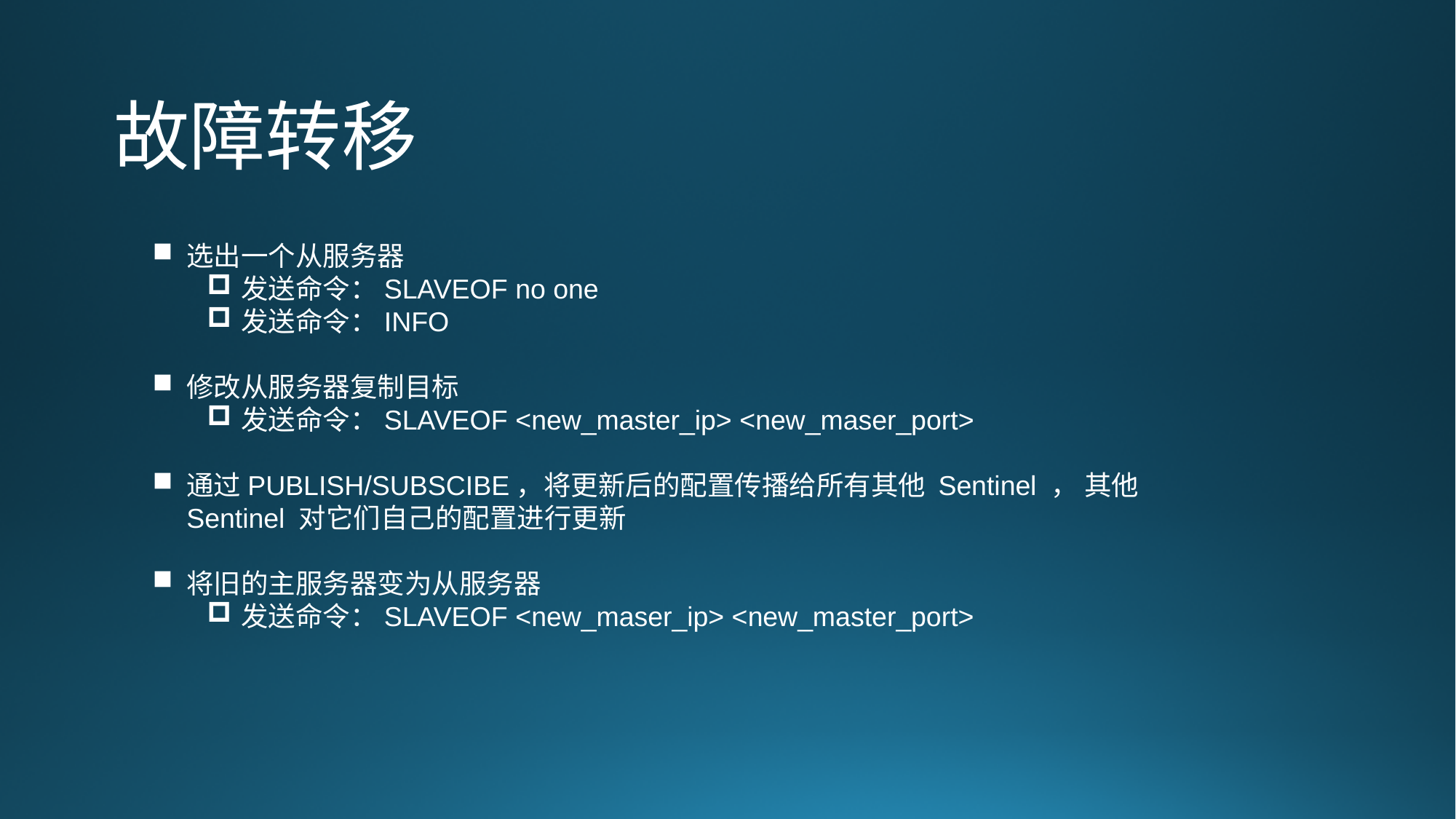

故障转移
选出一个从服务器
发送命令：SLAVEOF no one
发送命令：INFO

修改从服务器复制目标
发送命令：SLAVEOF <new_master_ip> <new_maser_port>

通过PUBLISH/SUBSCIBE，将更新后的配置传播给所有其他 Sentinel ， 其他 Sentinel 对它们自己的配置进行更新

将旧的主服务器变为从服务器
发送命令：SLAVEOF <new_maser_ip> <new_master_port>